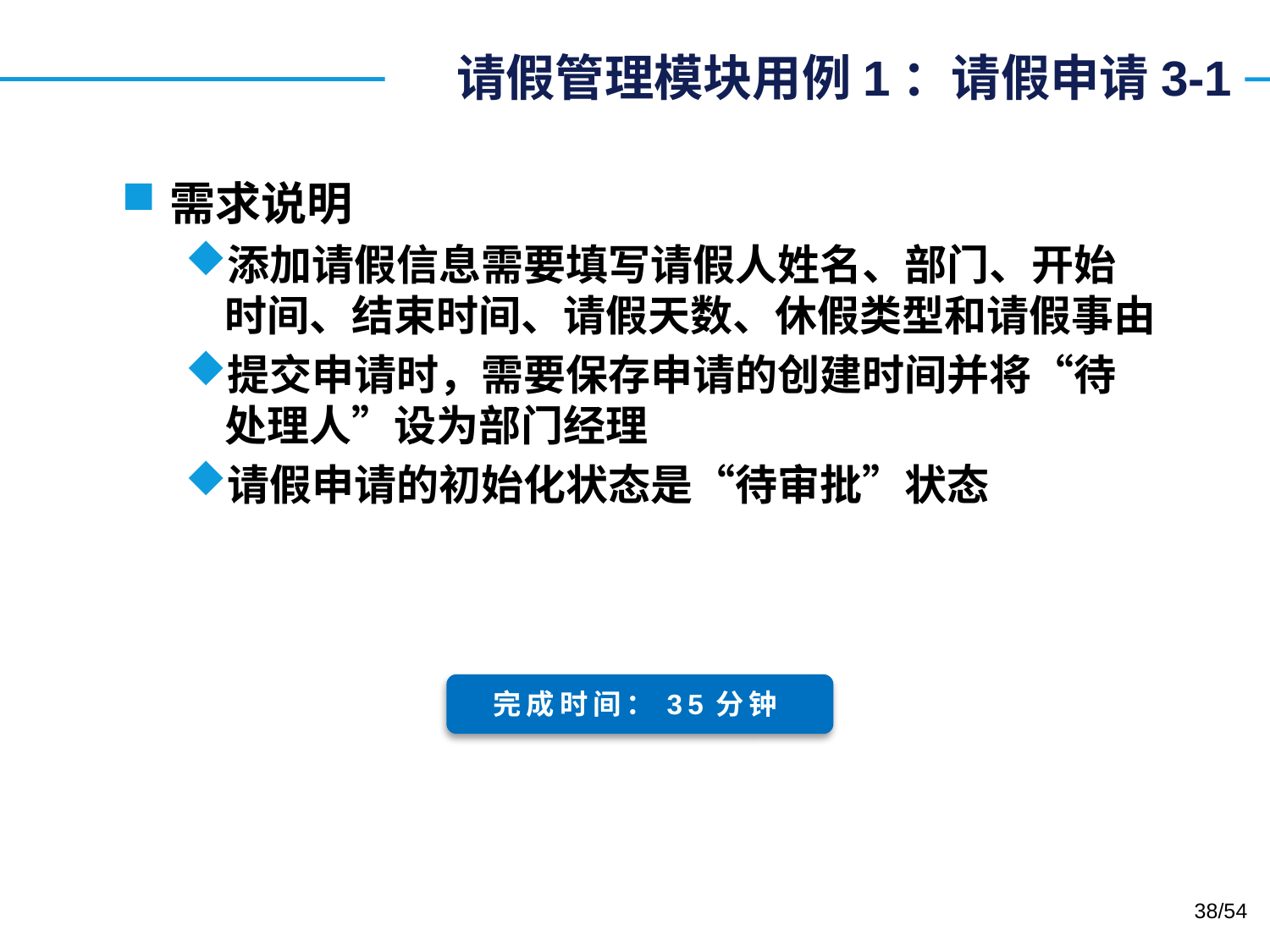

# 请假管理模块用例1：请假申请3-1
需求说明
添加请假信息需要填写请假人姓名、部门、开始时间、结束时间、请假天数、休假类型和请假事由
提交申请时，需要保存申请的创建时间并将“待处理人”设为部门经理
请假申请的初始化状态是“待审批”状态

完成时间：35分钟
38/54